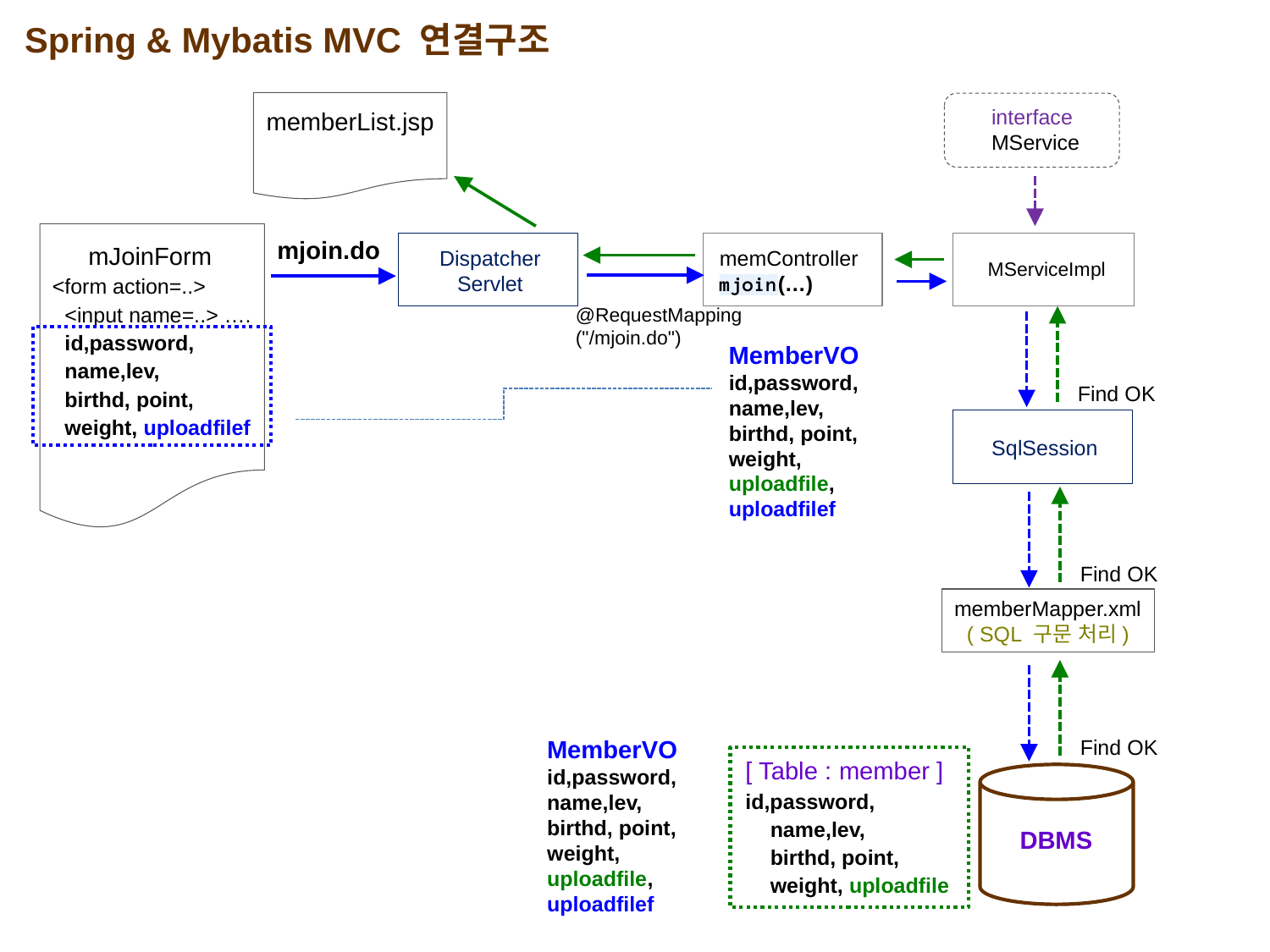

Spring & Mybatis MVC 연결구조

interface
MService
memberList.jsp

mJoinForm
<form action=..>
<input name=..> ….
id,password,
name,lev,
birthd, point,
weight, uploadfilef

mjoin.do

memController
mjoin(…)

Dispatcher
Servlet

MServiceImpl
@RequestMapping
("/mjoin.do")

MemberVO
id,password,
name,lev,
birthd, point,
weight,
uploadfile,
uploadfilef
Find OK

SqlSession
Find OK
memberMapper.xml
( SQL 구문 처리)
MemberVO
id,password,
name,lev,
birthd, point,
weight,
uploadfile,
uploadfilef
Find OK

[ Table : member ]
id,password,
name,lev,
birthd, point,
weight, uploadfile

DBMS